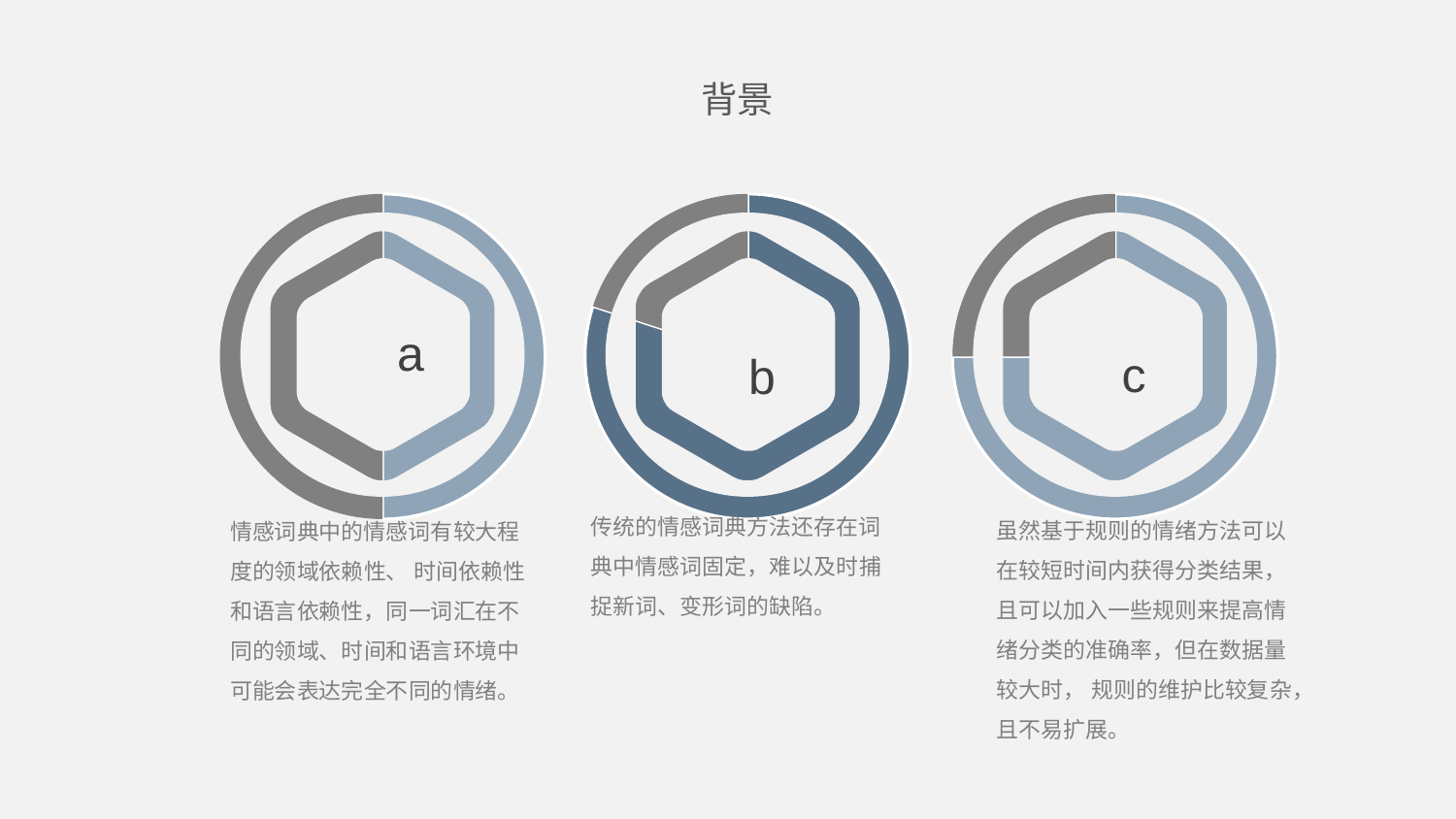

背景

### Chart

| Category | 比例 |
|---|---|
| 第一季度 | 5.0 |
| 第二季度 | 5.0 |

### Chart

| Category | 比例 |
|---|---|
| 第一季度 | 8.0 |
| 第二季度 | 2.0 |

### Chart

| Category | 比例 |
|---|---|
| 第一季度 | 7.5 |
| 第二季度 | 2.5 |

传统的情感词典方法还存在词典中情感词固定，难以及时捕捉新词、变形词的缺陷。
虽然基于规则的情绪方法可以在较短时间内获得分类结果， 且可以加入一些规则来提高情绪分类的准确率，但在数据量较大时， 规则的维护比较复杂，且不易扩展。
情感词典中的情感词有较大程度的领域依赖性、 时间依赖性和语言依赖性，同一词汇在不同的领域、时间和语言环境中可能会表达完全不同的情绪。